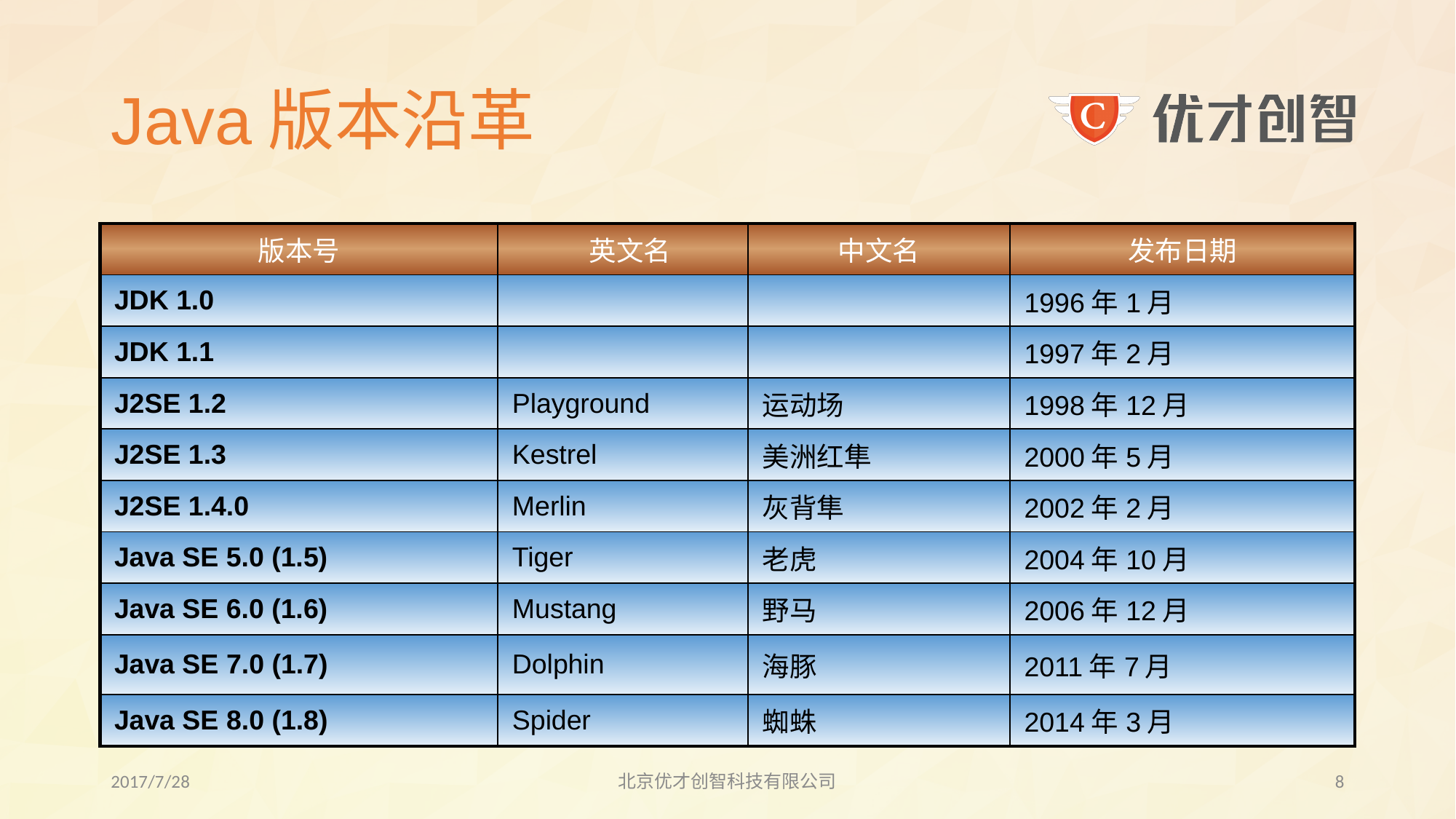

# Java版本沿革

| 版本号 | 英文名 | 中文名 | 发布日期 |
| --- | --- | --- | --- |
| JDK 1.0 |  |  | 1996年1月 |
| JDK 1.1 |  |  | 1997年2月 |
| J2SE 1.2 | Playground | 运动场 | 1998年12月 |
| J2SE 1.3 | Kestrel | 美洲红隼 | 2000年5月 |
| J2SE 1.4.0 | Merlin | 灰背隼 | 2002年2月 |
| Java SE 5.0 (1.5) | Tiger | 老虎 | 2004年10月 |
| Java SE 6.0 (1.6) | Mustang | 野马 | 2006年12月 |
| Java SE 7.0 (1.7) | Dolphin | 海豚 | 2011年7月 |
| Java SE 8.0 (1.8) | Spider | 蜘蛛 | 2014年3月 |
2017/7/28
北京优才创智科技有限公司
8